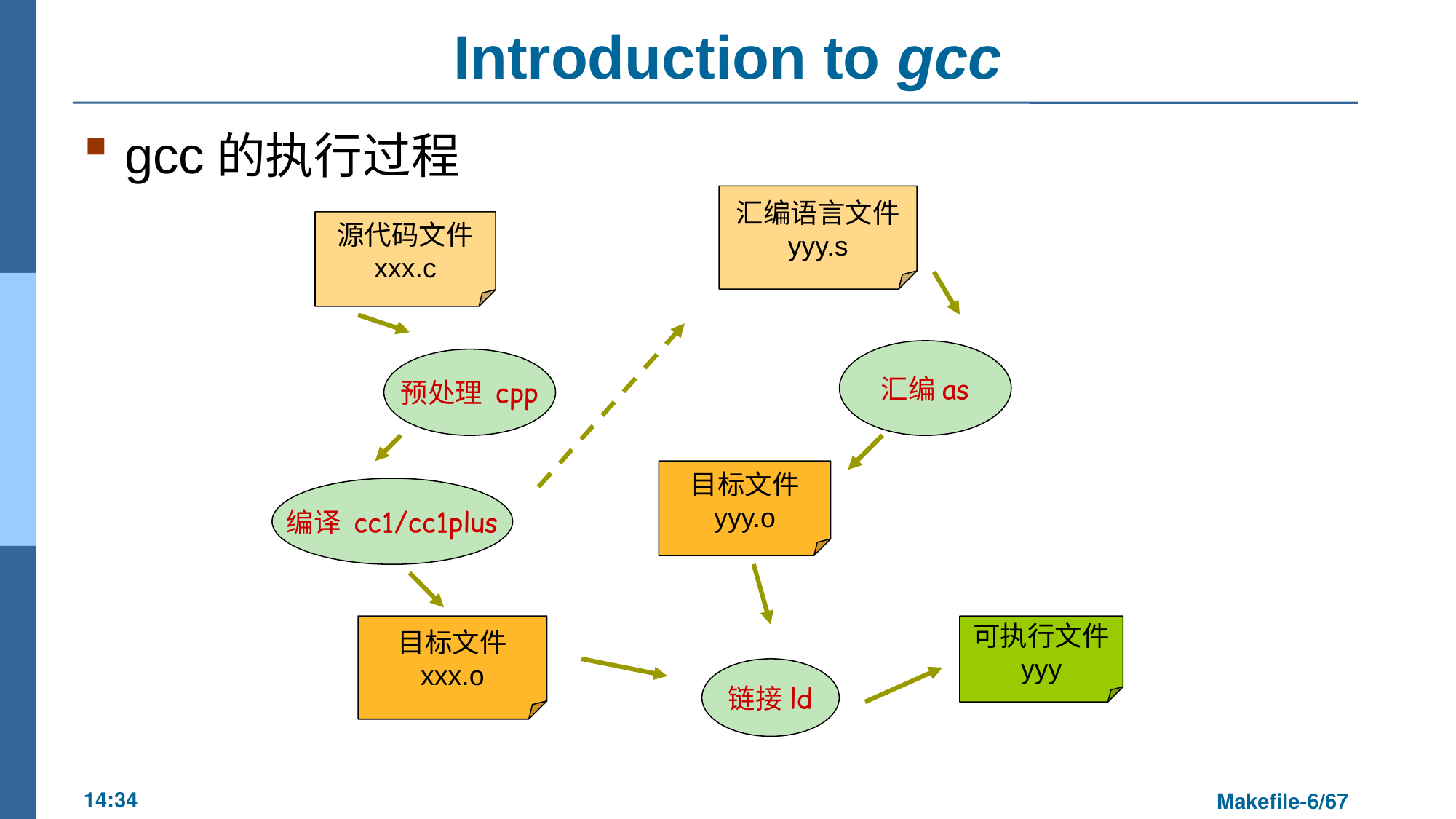

# Introduction to gcc
gcc的执行过程

汇编语言文件
yyy.s
源代码文件
xxx.c

汇编as
预处理 cpp

目标文件
yyy.o
编译 cc1/cc1plus

目标文件
xxx.o
可执行文件
yyy

链接ld